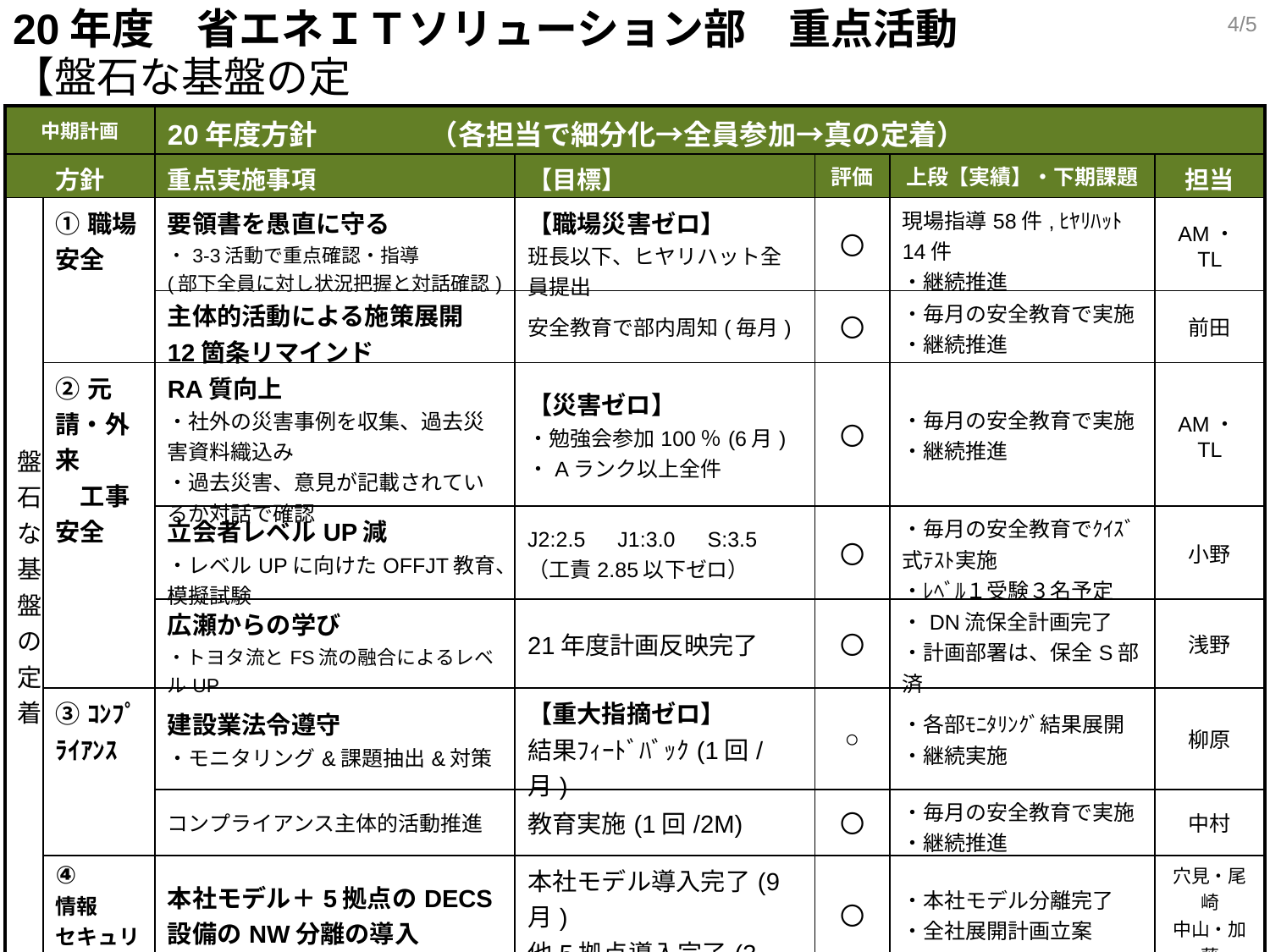

4/5
20年度　省エネＩＴソリューション部　重点活動
【盤石な基盤の定着】
| 中期計画 |  | 20年度方針　　　　（各担当で細分化→全員参加→真の定着） |  |  |  |  |
| --- | --- | --- | --- | --- | --- | --- |
| 方針 |  | 重点実施事項 | 【目標】 | 評価 | 上段【実績】・下期課題 | 担当 |
| 盤石な基盤の定着 | ①職場安全 | 要領書を愚直に守る ・3-3活動で重点確認・指導 (部下全員に対し状況把握と対話確認) | 【職場災害ゼロ】 班長以下、ヒヤリハット全員提出 | 〇 | 現場指導58件,ﾋﾔﾘﾊｯﾄ14件 ・継続推進 | AM・TL |
|  |  | 主体的活動による施策展開 12箇条リマインド | 安全教育で部内周知(毎月) | 〇 | ・毎月の安全教育で実施 ・継続推進 | 前田 |
|  | ②元請・外来 　工事安全 | RA質向上 ・社外の災害事例を収集、過去災害資料織込み ・過去災害、意見が記載されているか対話で確認 | 【災害ゼロ】 ・勉強会参加100％(6月) ・Aランク以上全件 | 〇 | ・毎月の安全教育で実施 ・継続推進 | AM・TL |
|  |  | 立会者レベルUP減 ・レベルUPに向けたOFFJT教育、模擬試験 | J2:2.5　J1:3.0　S:3.5 （工責2.85以下ゼロ） | 〇 | ・毎月の安全教育でｸｲｽﾞ式ﾃｽﾄ実施 ・ﾚﾍﾞﾙ１受験３名予定 | 小野 |
|  |  | 広瀬からの学び ・トヨタ流とFS流の融合によるレベルUP | 21年度計画反映完了 | 〇 | ・DN流保全計画完了 ・計画部署は、保全S部済 | 浅野 |
|  | ③ｺﾝﾌﾟﾗｲｱﾝｽ | 建設業法令遵守 ・モニタリング&課題抽出&対策 | 【重大指摘ゼロ】 結果ﾌｨｰﾄﾞﾊﾞｯｸ(1回/月) | ○ | ・各部ﾓﾆﾀﾘﾝｸﾞ結果展開 ・継続実施 | 柳原 |
|  |  | コンプライアンス主体的活動推進 | 教育実施(1回/2M) | 〇 | ・毎月の安全教育で実施 ・継続推進 | 中村 |
|  | ④ 情報 セキュリティ | 本社モデル＋5拠点のDECS設備のNW分離の導入 | 本社モデル導入完了(9月) 他5拠点導入完了(3月) | 〇 | ・本社モデル分離完了 ・全社展開計画立案 | 穴見・尾崎 中山・加藤 |